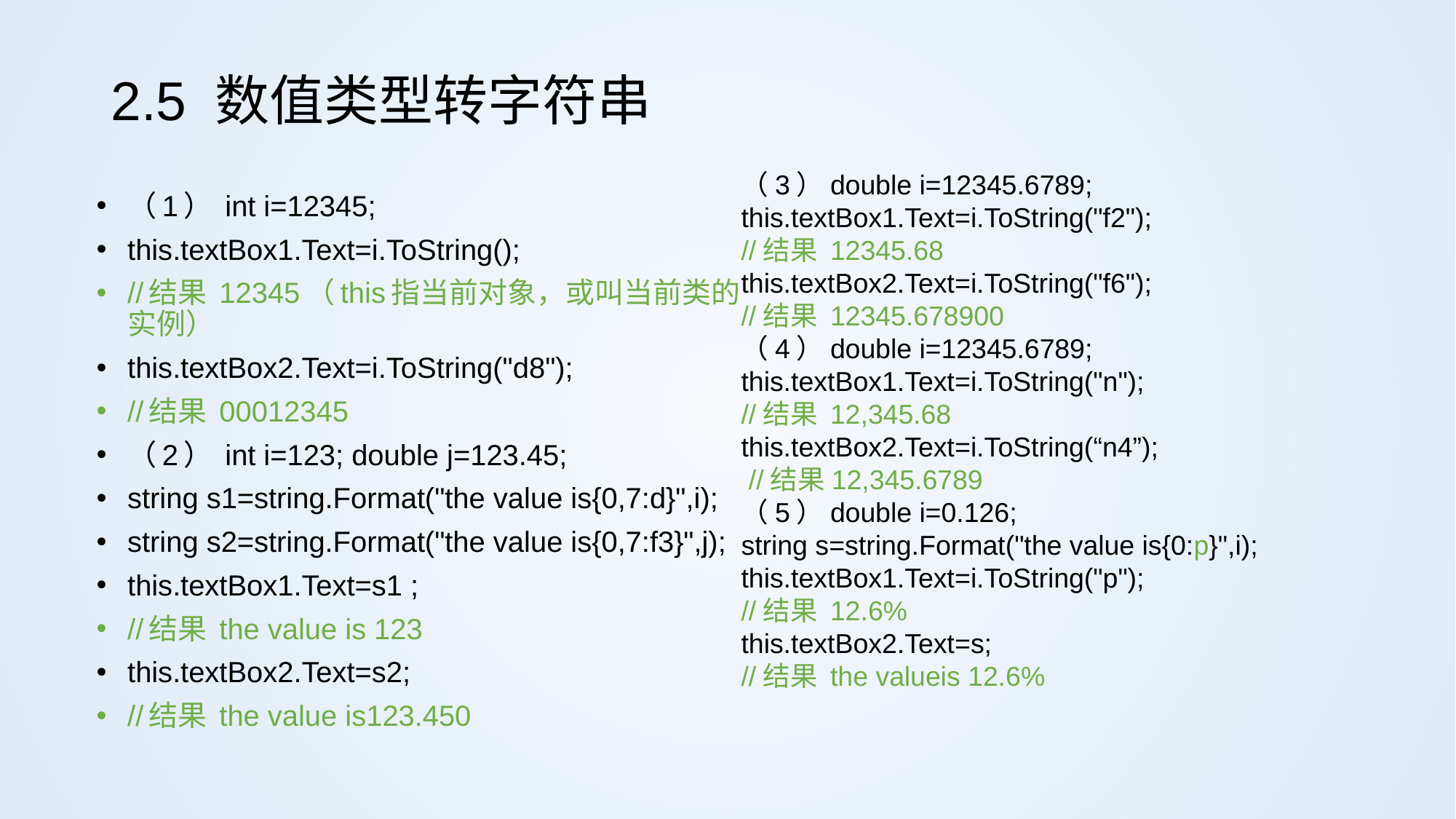

# 2.5 数值类型转字符串
（3）double i=12345.6789;
this.textBox1.Text=i.ToString("f2");
//结果 12345.68
this.textBox2.Text=i.ToString("f6");
//结果 12345.678900
（4）double i=12345.6789;
this.textBox1.Text=i.ToString("n");
//结果 12,345.68
this.textBox2.Text=i.ToString(“n4”);
 //结果12,345.6789
（5）double i=0.126;
string s=string.Format("the value is{0:p}",i);
this.textBox1.Text=i.ToString("p");
//结果 12.6%
this.textBox2.Text=s;
//结果 the valueis 12.6%

（1） int i=12345;
this.textBox1.Text=i.ToString();
//结果 12345（this指当前对象，或叫当前类的实例）
this.textBox2.Text=i.ToString("d8");
//结果 00012345
（2） int i=123; double j=123.45;
string s1=string.Format("the value is{0,7:d}",i);
string s2=string.Format("the value is{0,7:f3}",j);
this.textBox1.Text=s1 ;
//结果 the value is 123
this.textBox2.Text=s2;
//结果 the value is123.450